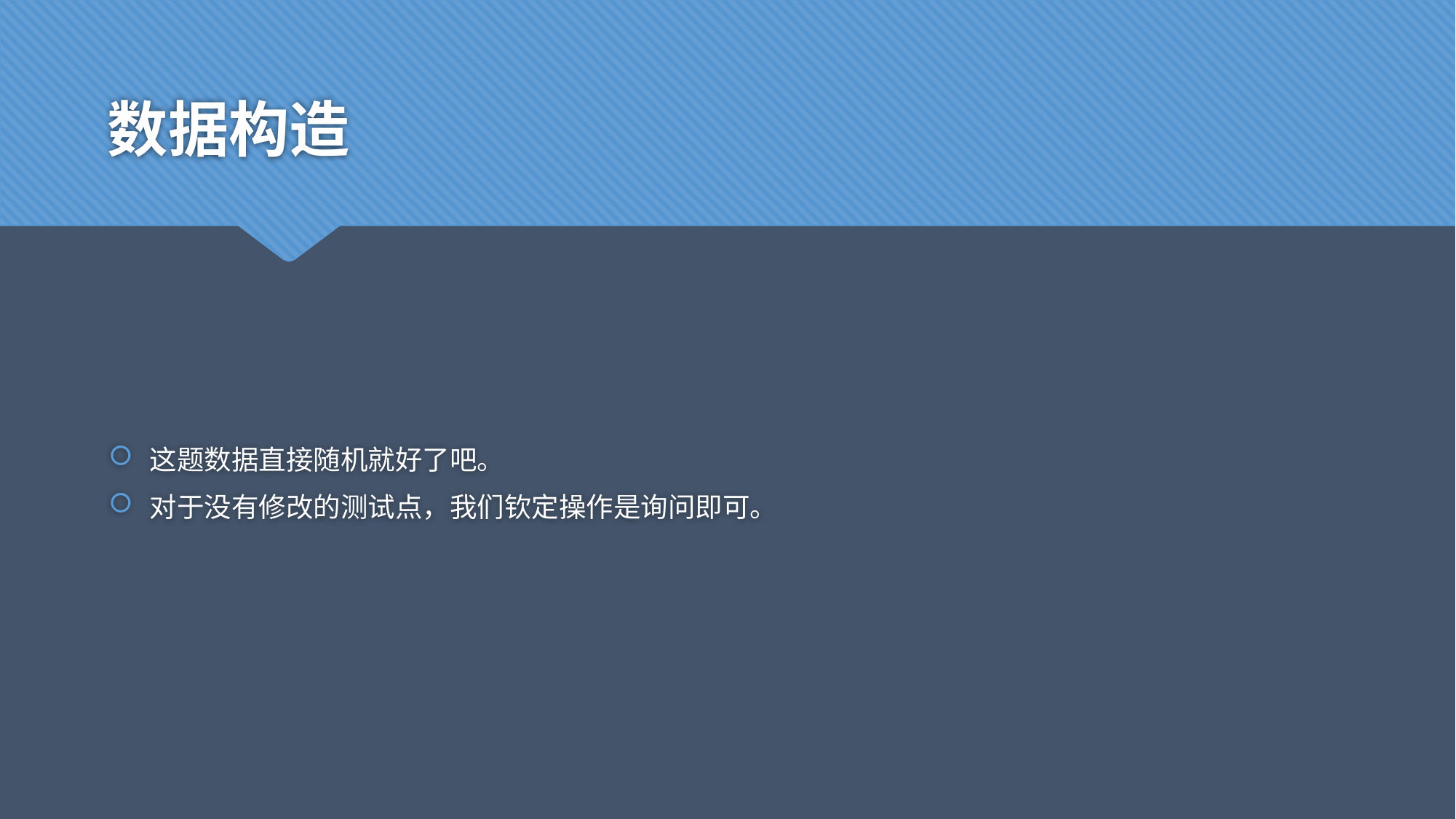

# 数据构造
这题数据直接随机就好了吧。
对于没有修改的测试点，我们钦定操作是询问即可。